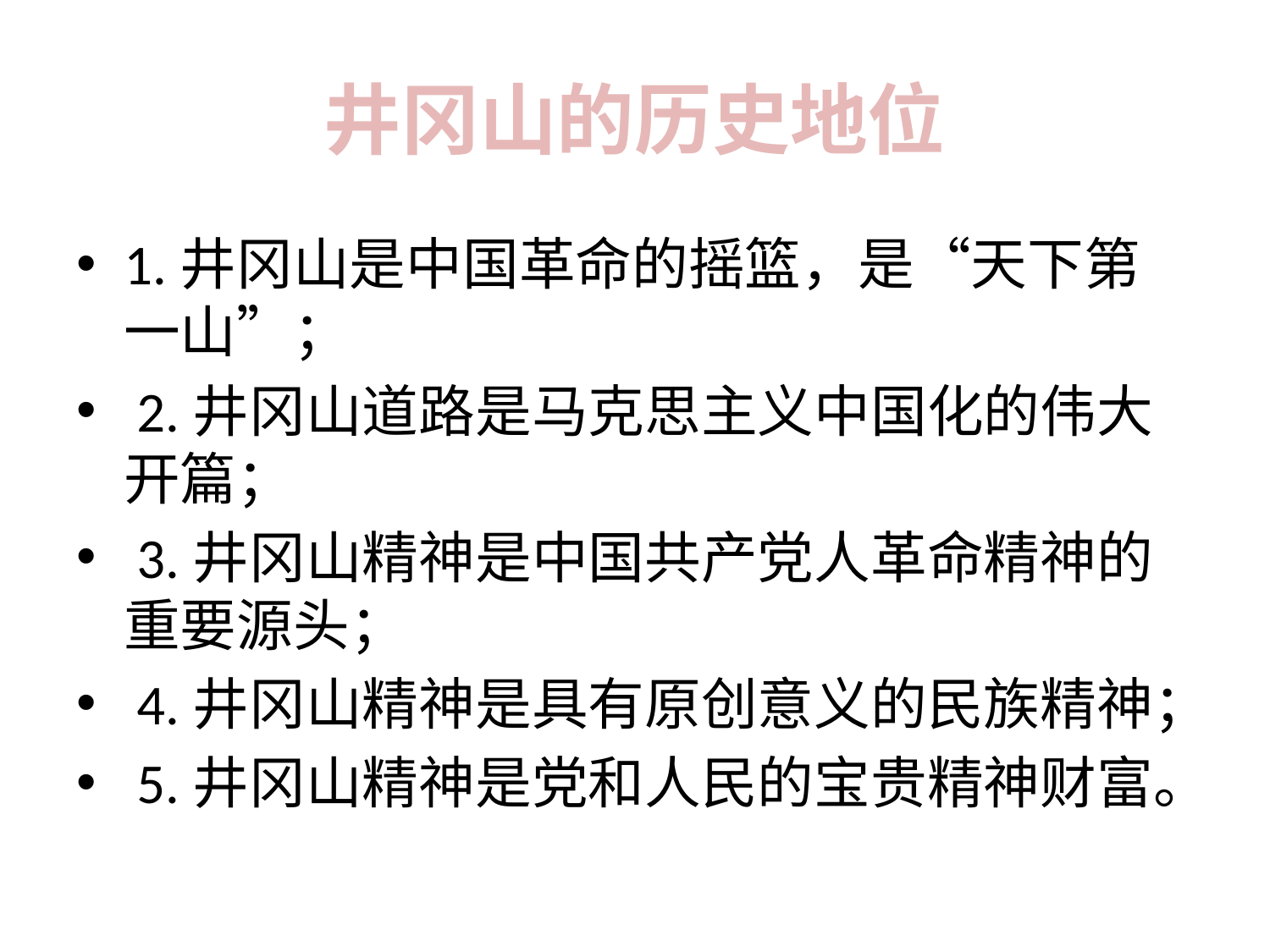

# 井冈山的历史地位
1.井冈山是中国革命的摇篮，是“天下第一山”；
 2.井冈山道路是马克思主义中国化的伟大开篇；
 3.井冈山精神是中国共产党人革命精神的重要源头；
 4.井冈山精神是具有原创意义的民族精神；
 5.井冈山精神是党和人民的宝贵精神财富。